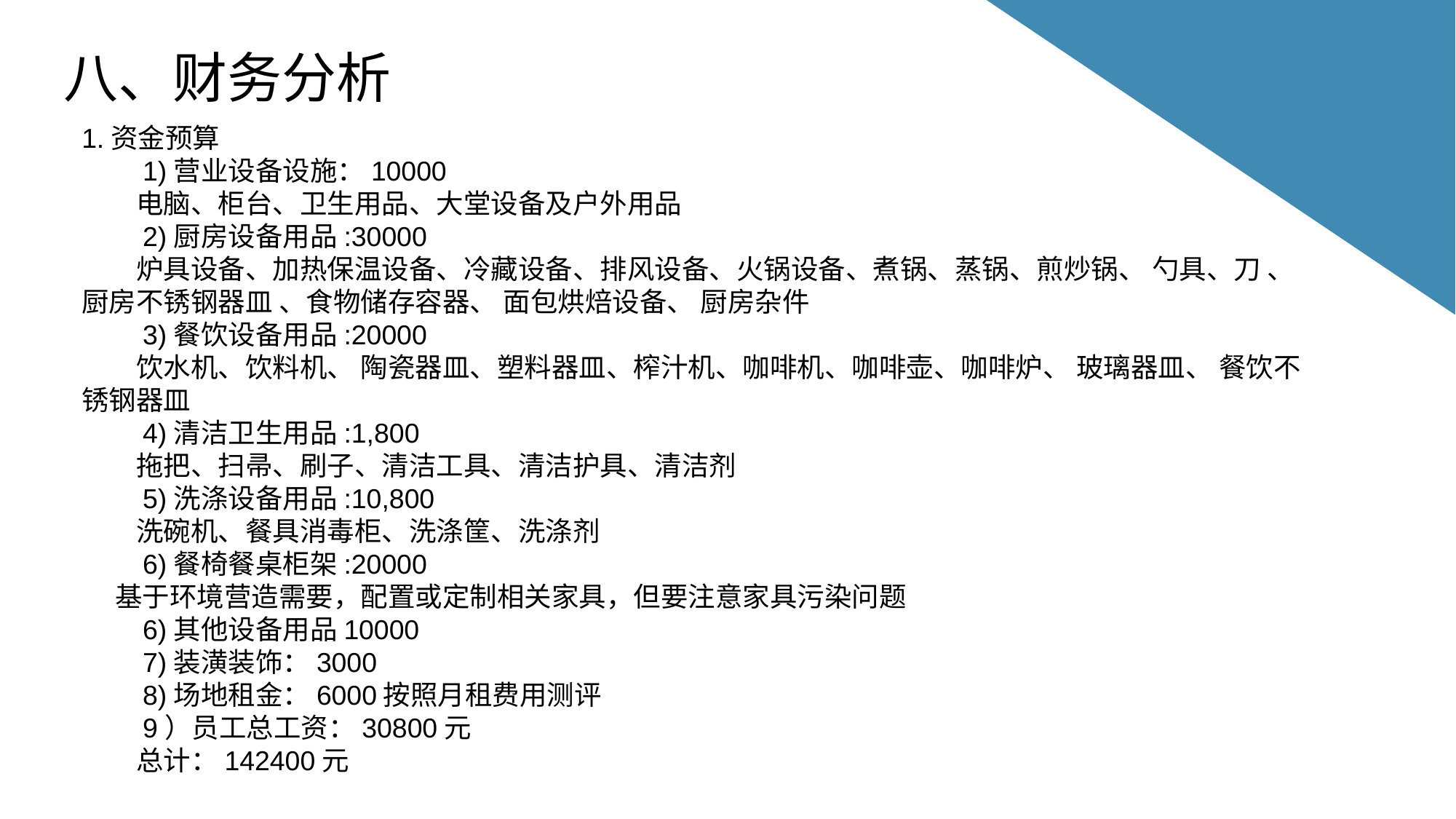

八、财务分析
1.资金预算
　　1)营业设备设施：10000
　　电脑、柜台、卫生用品、大堂设备及户外用品
　　2)厨房设备用品:30000
　　炉具设备、加热保温设备、冷藏设备、排风设备、火锅设备、煮锅、蒸锅、煎炒锅、 勺具、刀 、
厨房不锈钢器皿 、食物储存容器、 面包烘焙设备、 厨房杂件
　　3)餐饮设备用品:20000
　　饮水机、饮料机、 陶瓷器皿、塑料器皿、榨汁机、咖啡机、咖啡壶、咖啡炉、 玻璃器皿、 餐饮不
锈钢器皿
　　4)清洁卫生用品:1,800
　　拖把、扫帚、刷子、清洁工具、清洁护具、清洁剂
　　5)洗涤设备用品:10,800
　　洗碗机、餐具消毒柜、洗涤筐、洗涤剂
　　6)餐椅餐桌柜架:20000
　　基于环境营造需要，配置或定制相关家具，但要注意家具污染问题
　　6)其他设备用品10000
　　7)装潢装饰：3000
　　8)场地租金：6000按照月租费用测评
　　9）员工总工资：30800元
　　总计：142400元